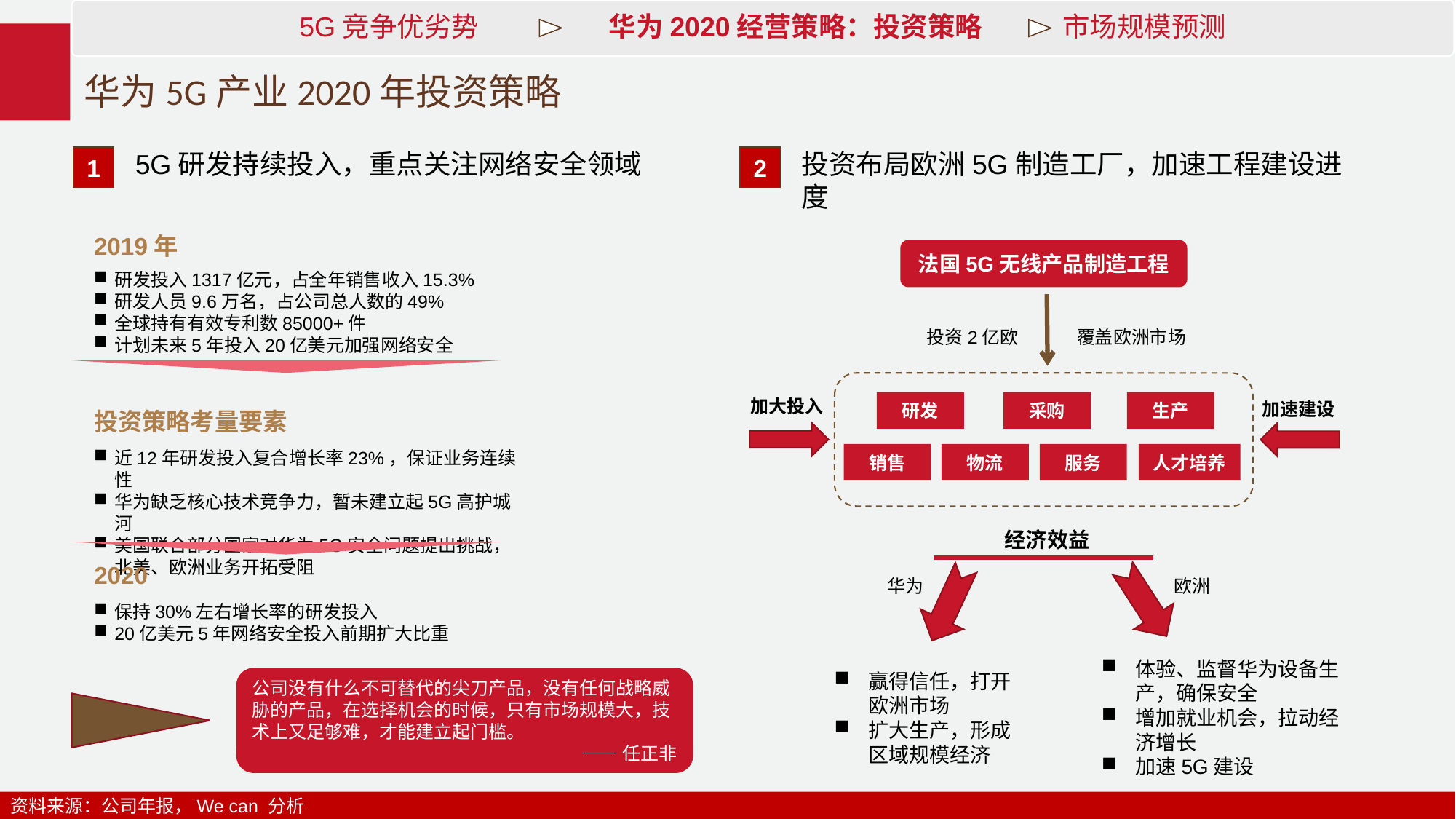

5G竞争优劣势                     华为2020经营策略：投资策略             市场规模预测

# 华为5G产业2020年投资策略
1
5G研发持续投入，重点关注网络安全领域
2
投资布局欧洲5G制造工厂，加速工程建设进度
2019年
研发投入1317亿元，占全年销售收入15.3%
研发人员9.6万名，占公司总人数的49%
全球持有有效专利数85000+件
计划未来5年投入20亿美元加强网络安全

法国5G无线产品制造工程
覆盖欧洲市场

研发
采购
生产
销售
物流
服务
人才培养
加大投入
加速建设

经济效益
华为
欧洲

体验、监督华为设备生产，确保安全
增加就业机会，拉动经济增长
加速5G建设
赢得信任，打开欧洲市场
扩大生产，形成区域规模经济
投资2亿欧
投资策略考量要素
近12年研发投入复合增长率23%，保证业务连续性
华为缺乏核心技术竞争力，暂未建立起5G高护城河
美国联合部分国家对华为5G安全问题提出挑战，北美、欧洲业务开拓受阻

2020
保持30%左右增长率的研发投入
20亿美元5年网络安全投入前期扩大比重
公司没有什么不可替代的尖刀产品，没有任何战略威胁的产品，在选择机会的时候，只有市场规模大，技术上又足够难，才能建立起门槛。
——任正非

资料来源：公司年报，We can 分析